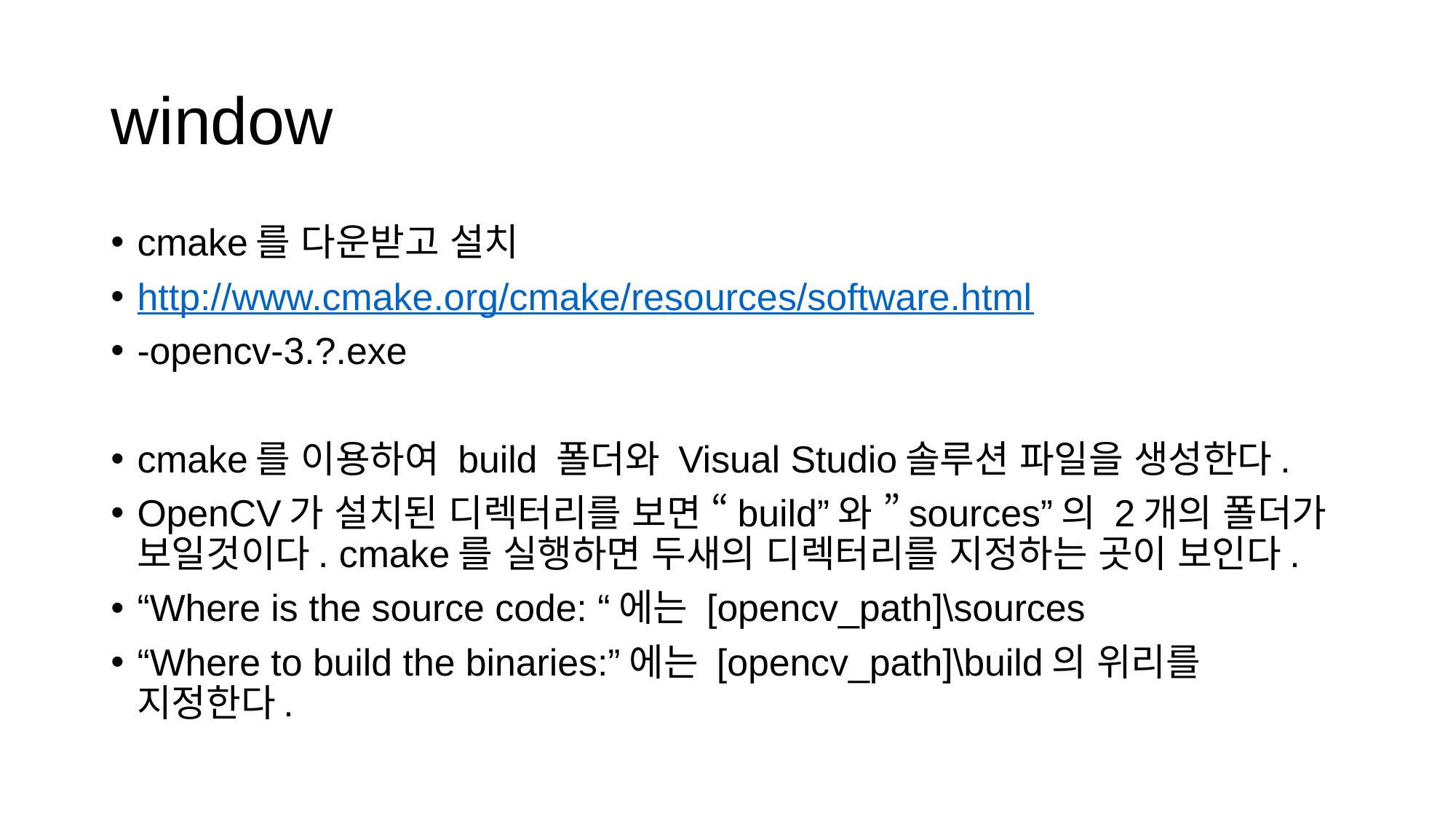

# window
cmake를 다운받고 설치
http://www.cmake.org/cmake/resources/software.html
-opencv-3.?.exe

cmake를 이용하여 build 폴더와 Visual Studio솔루션 파일을 생성한다.
OpenCV가 설치된 디렉터리를 보면 “build”와 ”sources”의 2개의 폴더가 보일것이다. cmake를 실행하면 두새의 디렉터리를 지정하는 곳이 보인다.
“Where is the source code: “에는 [opencv_path]\sources
“Where to build the binaries:”에는 [opencv_path]\build의 위리를 지정한다.